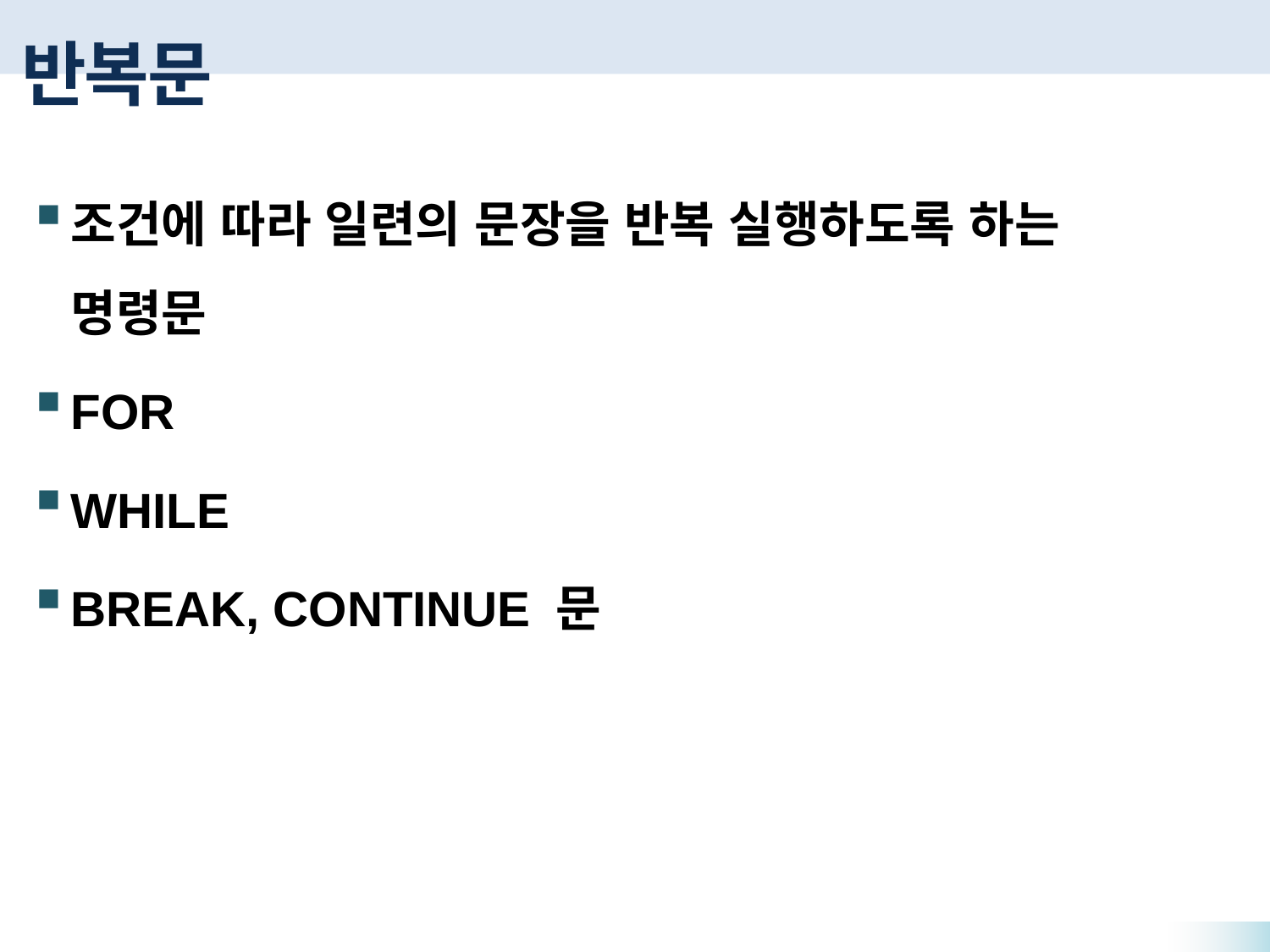

# 반복문
조건에 따라 일련의 문장을 반복 실행하도록 하는 명령문
FOR
WHILE
BREAK, CONTINUE 문